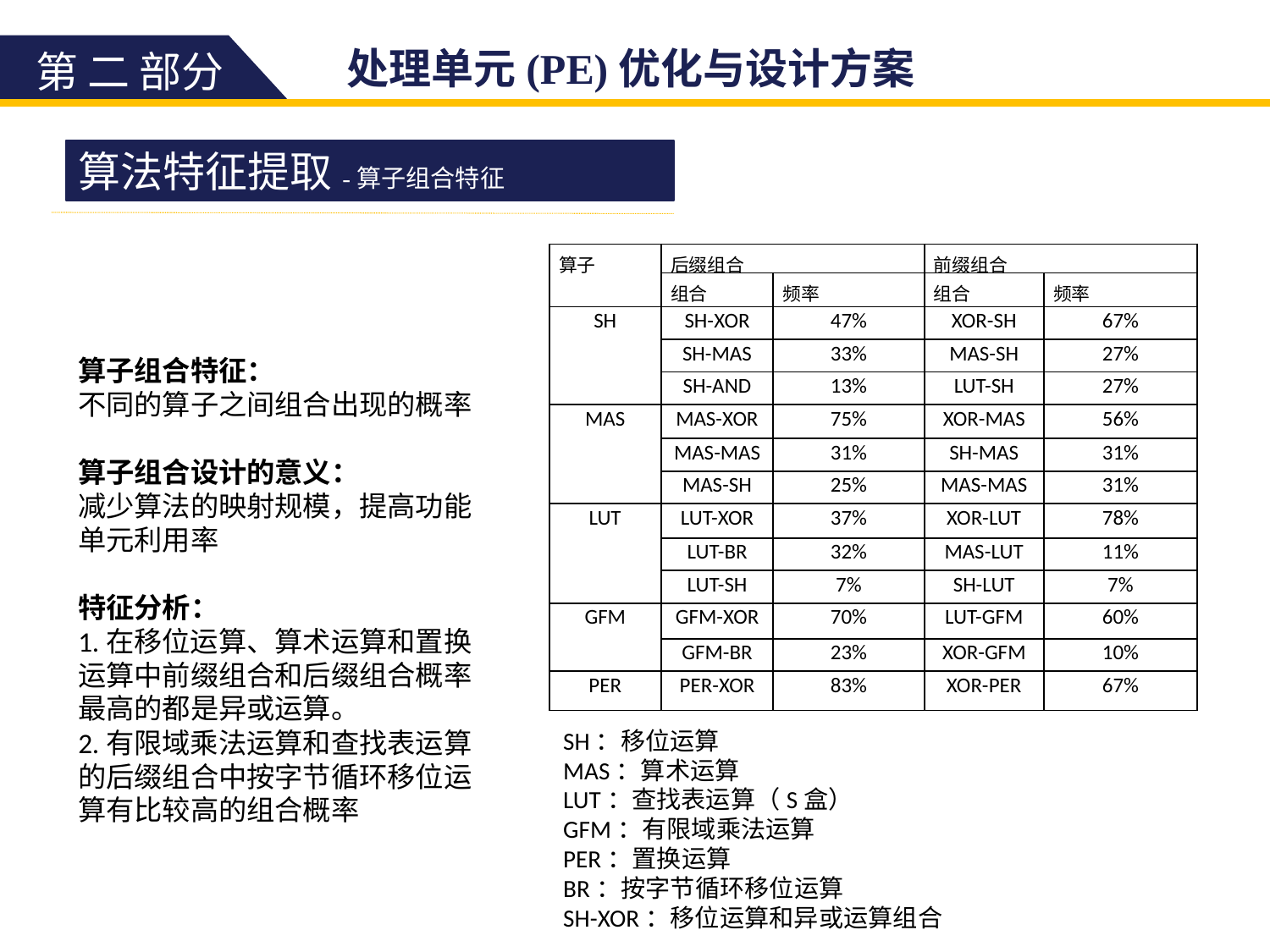

处理单元(PE)优化与设计方案

第 二 部分

算法特征提取-算子组合特征

| 算子 | 后缀组合 |  | 前缀组合 |  |
| --- | --- | --- | --- | --- |
|  | 组合 | 频率 | 组合 | 频率 |
| SH | SH-XOR | 47% | XOR-SH | 67% |
|  | SH-MAS | 33% | MAS-SH | 27% |
|  | SH-AND | 13% | LUT-SH | 27% |
| MAS | MAS-XOR | 75% | XOR-MAS | 56% |
|  | MAS-MAS | 31% | SH-MAS | 31% |
|  | MAS-SH | 25% | MAS-MAS | 31% |
| LUT | LUT-XOR | 37% | XOR-LUT | 78% |
|  | LUT-BR | 32% | MAS-LUT | 11% |
|  | LUT-SH | 7% | SH-LUT | 7% |
| GFM | GFM-XOR | 70% | LUT-GFM | 60% |
|  | GFM-BR | 23% | XOR-GFM | 10% |
| PER | PER-XOR | 83% | XOR-PER | 67% |
算子组合特征：
不同的算子之间组合出现的概率

算子组合设计的意义：
减少算法的映射规模，提高功能单元利用率

特征分析：
1.在移位运算、算术运算和置换运算中前缀组合和后缀组合概率最高的都是异或运算。
2.有限域乘法运算和查找表运算的后缀组合中按字节循环移位运算有比较高的组合概率
SH：移位运算
MAS：算术运算
LUT：查找表运算（S盒）
GFM：有限域乘法运算
PER：置换运算
BR：按字节循环移位运算
SH-XOR：移位运算和异或运算组合